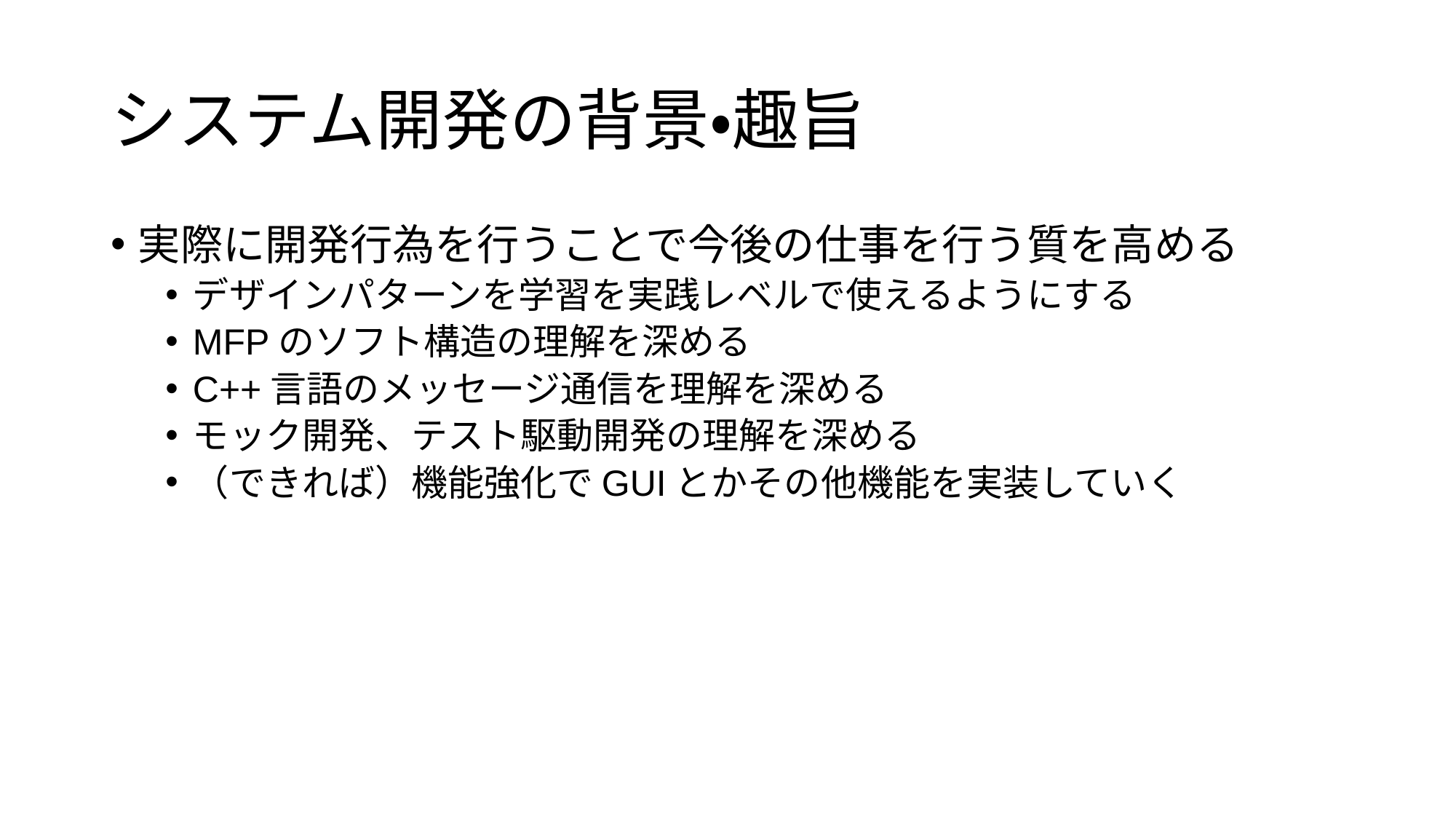

# システム開発の背景・趣旨
実際に開発行為を行うことで今後の仕事を行う質を高める
デザインパターンを学習を実践レベルで使えるようにする
MFPのソフト構造の理解を深める
C++言語のメッセージ通信を理解を深める
モック開発、テスト駆動開発の理解を深める
（できれば）機能強化でGUIとかその他機能を実装していく